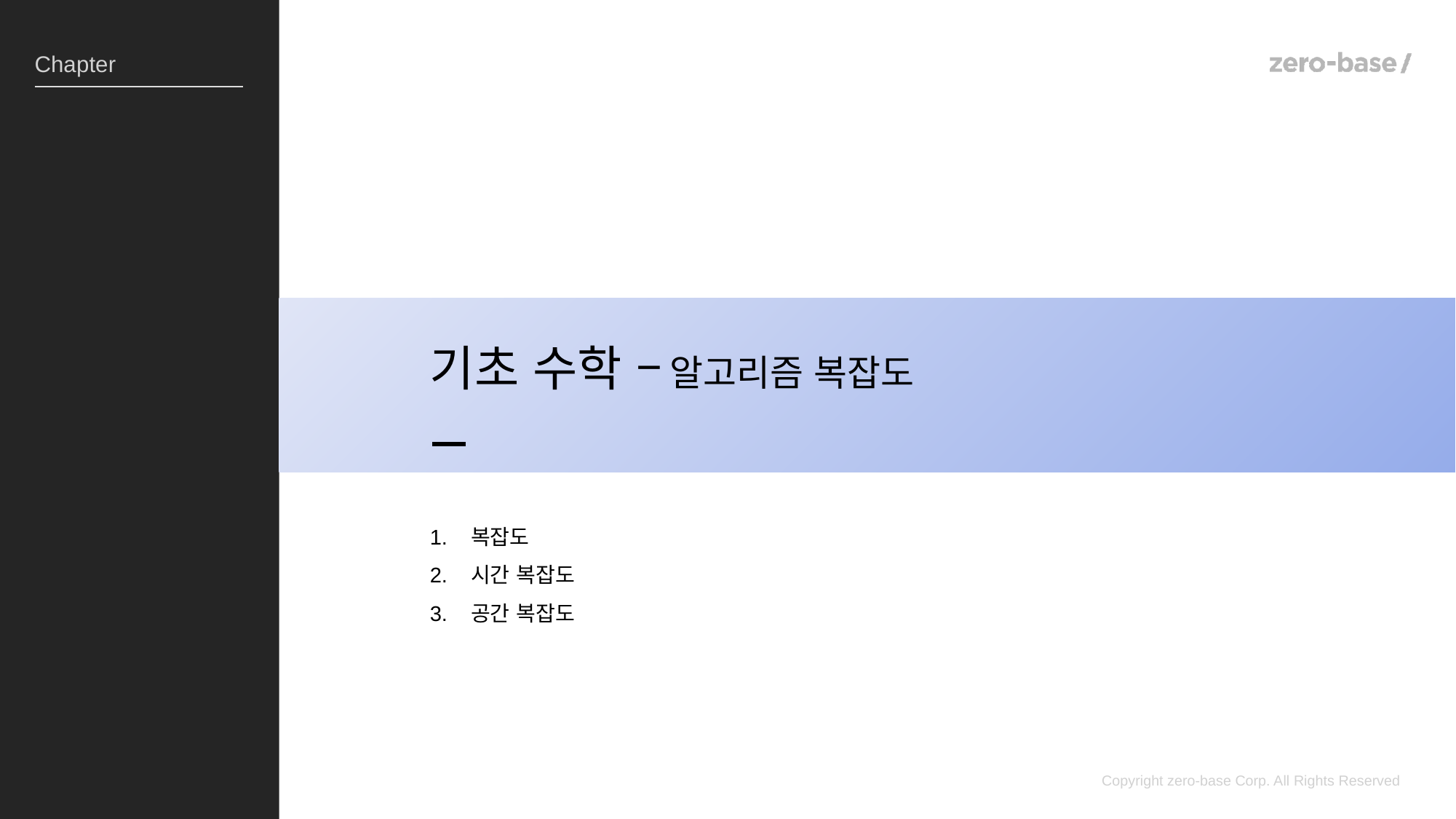

기초 수학 – 알고리즘 복잡도
복잡도
시간 복잡도
공간 복잡도